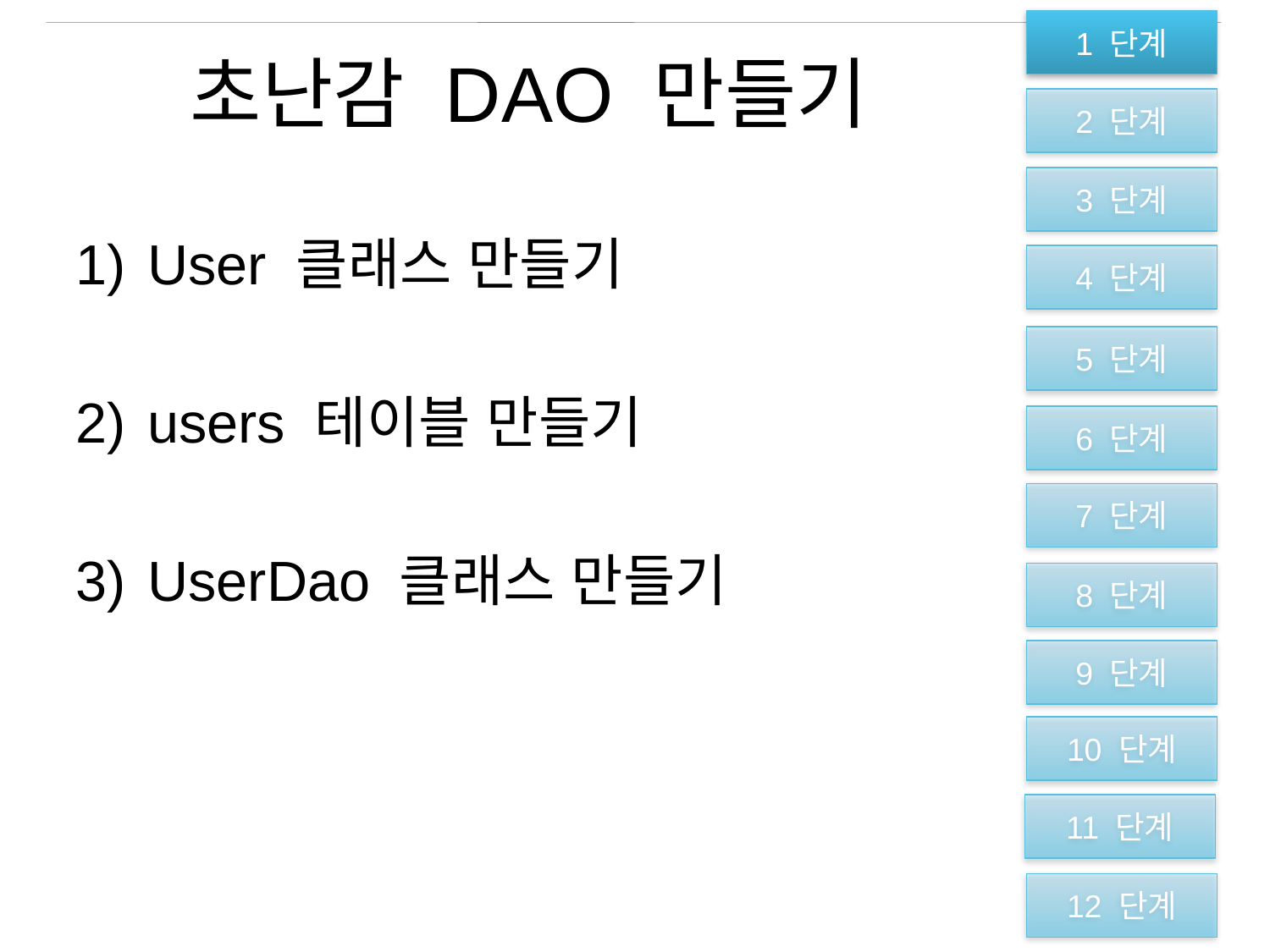

1 단계
2 단계
3 단계
4 단계
5 단계
6 단계
7 단계
8 단계
9 단계
10 단계
11 단계
12 단계
# 초난감 DAO 만들기
User 클래스 만들기

users 테이블 만들기

UserDao 클래스 만들기